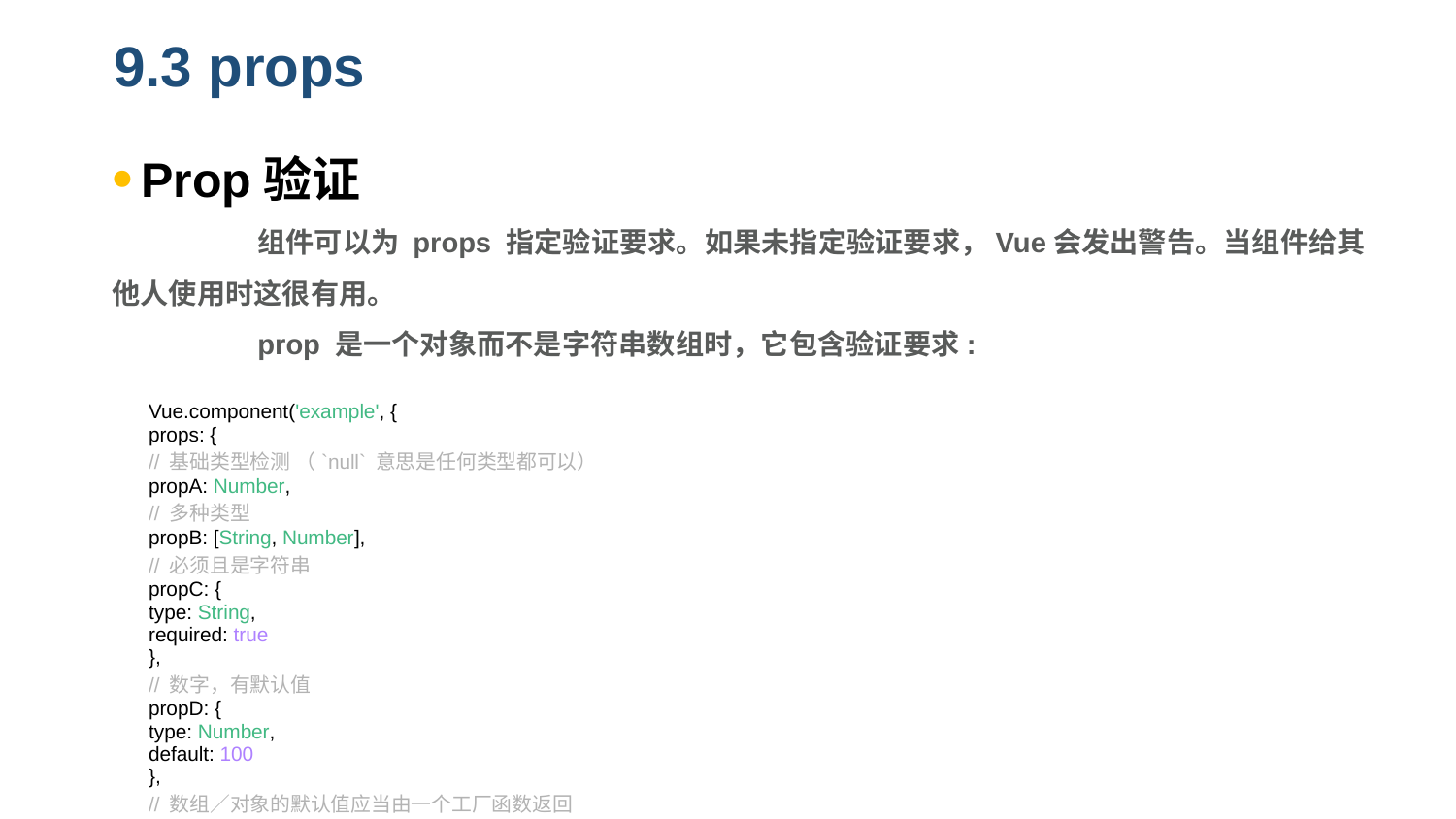

# 9.3 props
Prop验证
	组件可以为 props 指定验证要求。如果未指定验证要求，Vue会发出警告。当组件给其他人使用时这很有用。
	prop 是一个对象而不是字符串数组时，它包含验证要求:

| Vue.component('example', { props: { // 基础类型检测 （`null` 意思是任何类型都可以） propA: Number, // 多种类型 propB: [String, Number], // 必须且是字符串 propC: { type: String, required: true }, // 数字，有默认值 propD: { type: Number, default: 100 }, // 数组／对象的默认值应当由一个工厂函数返回 propE: { type: Object, default: function () { return { message: 'hello' } } }, // 自定义验证函数 propF: { validator: function (value) { return value > 10 } } } }) |
| --- |
86